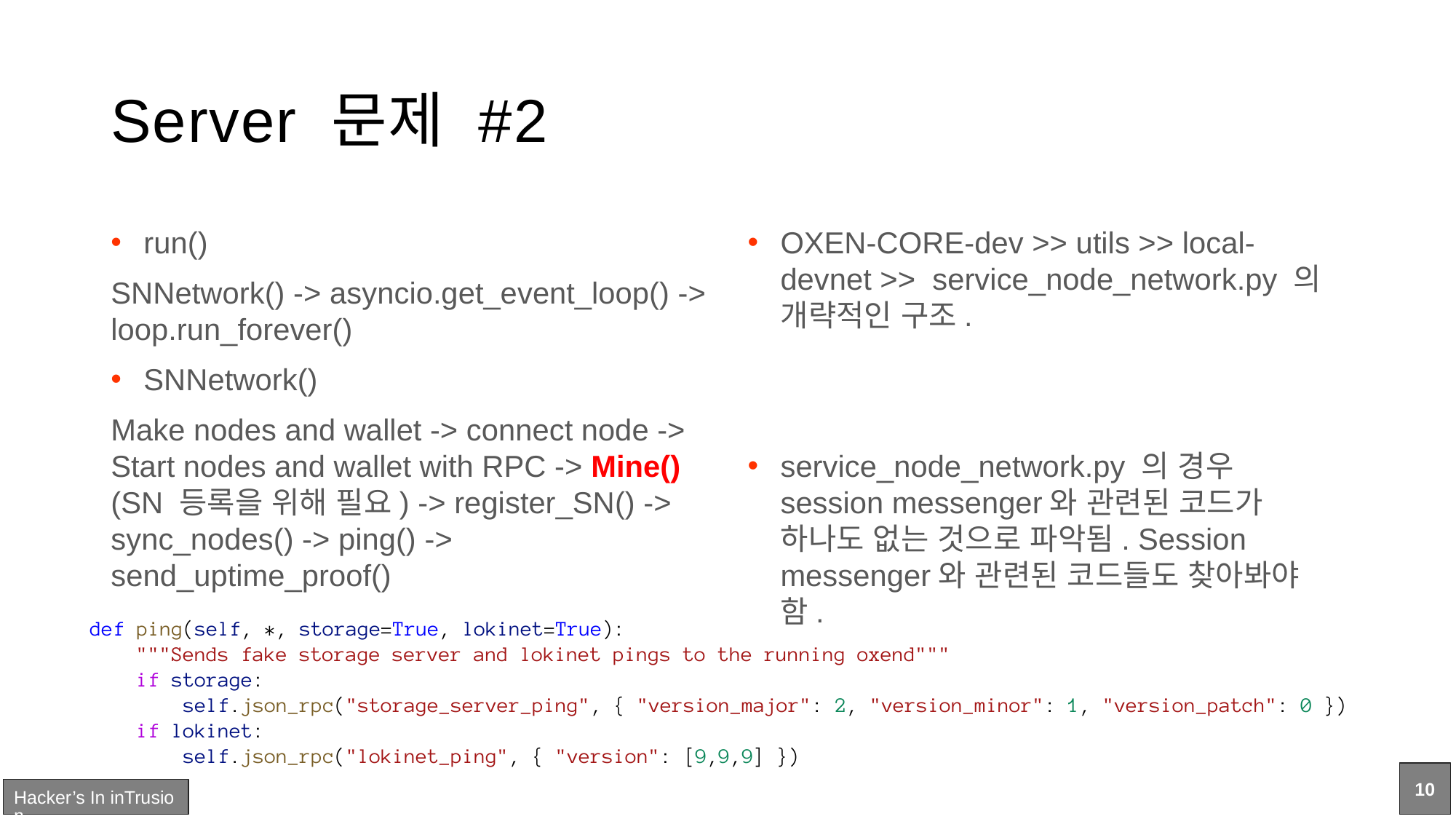

# Server 문제 #2
OXEN-CORE-dev >> utils >> local-devnet >>  service_node_network.py 의 개략적인 구조.

service_node_network.py 의 경우 session messenger와 관련된 코드가 하나도 없는 것으로 파악됨. Session messenger와 관련된 코드들도 찾아봐야 함.
run()
SNNetwork() -> asyncio.get_event_loop() -> loop.run_forever()
SNNetwork()
Make nodes and wallet -> connect node -> Start nodes and wallet with RPC -> Mine() (SN 등록을 위해 필요) -> register_SN() -> sync_nodes() -> ping() -> send_uptime_proof()

    def ping(self, *, storage=True, lokinet=True):
        """Sends fake storage server and lokinet pings to the running oxend"""
        if storage:
            self.json_rpc("storage_server_ping", { "version_major": 2, "version_minor": 1, "version_patch": 0 })
        if lokinet:
            self.json_rpc("lokinet_ping", { "version": [9,9,9] })
10
Hacker’s In inTrusion